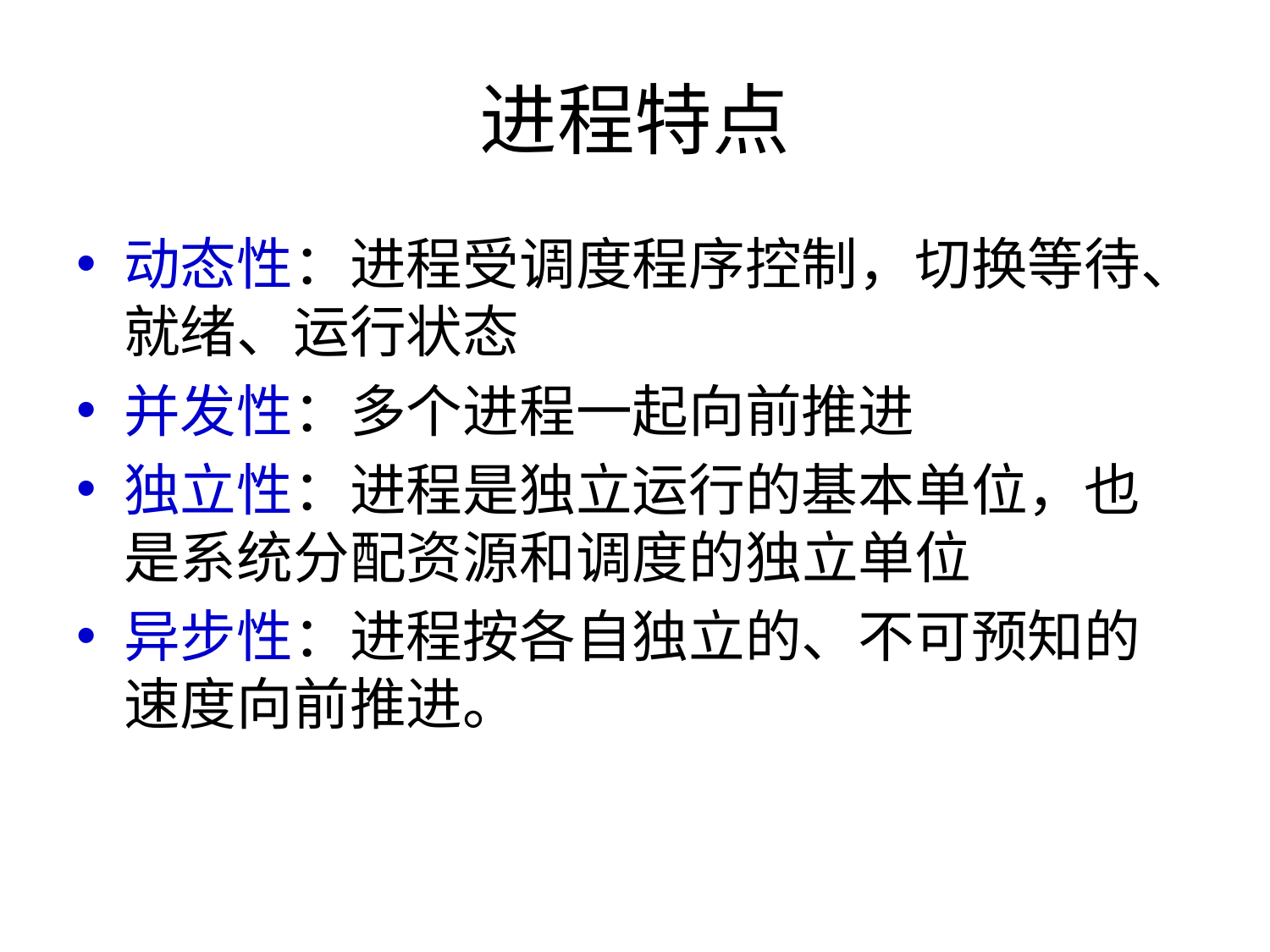

# 进程特点
动态性：进程受调度程序控制，切换等待、就绪、运行状态
并发性：多个进程一起向前推进
独立性：进程是独立运行的基本单位，也是系统分配资源和调度的独立单位
异步性：进程按各自独立的、不可预知的速度向前推进。